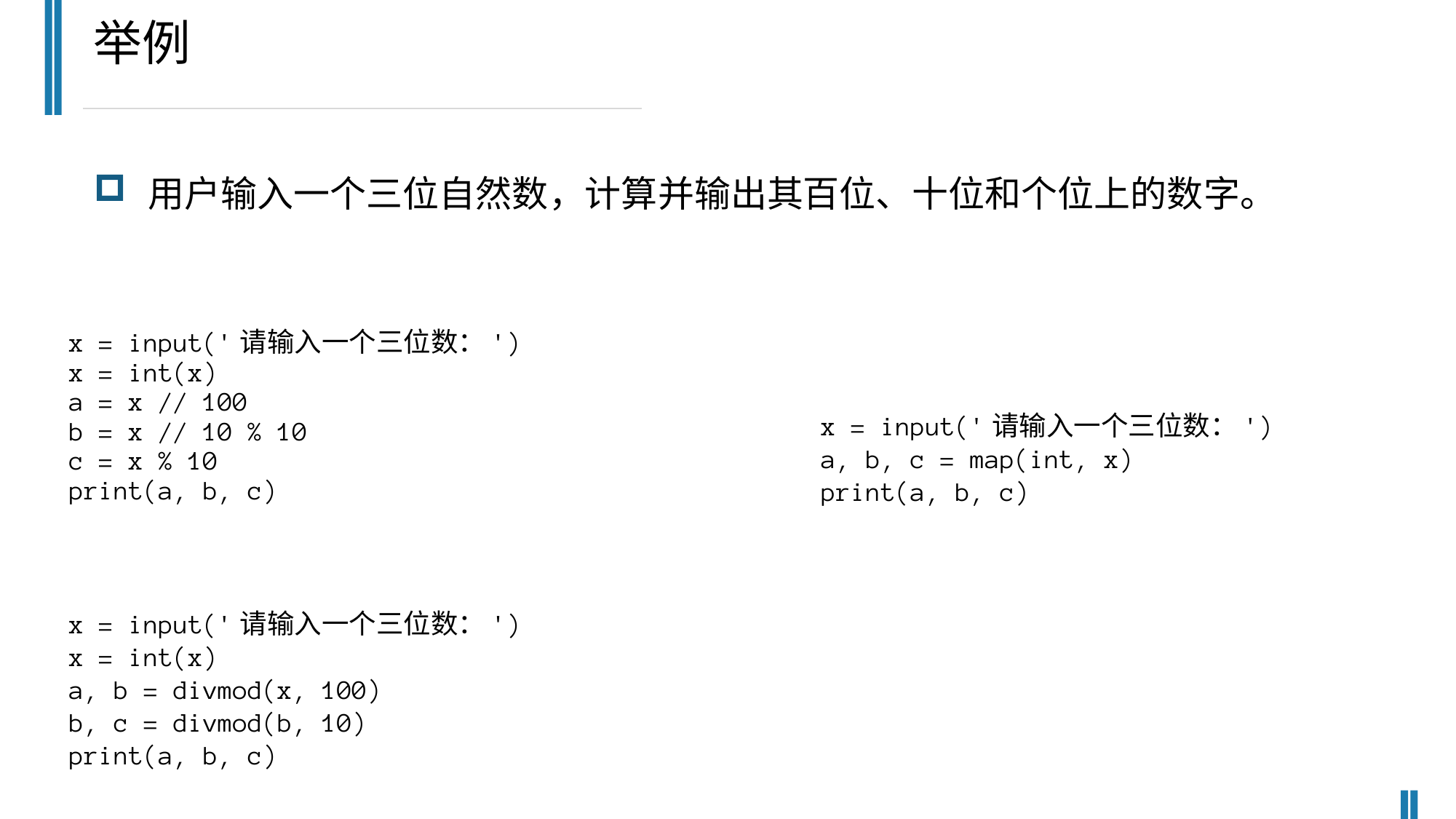

举例

用户输入一个三位自然数，计算并输出其百位、十位和个位上的数字。
x = input('请输入一个三位数：')
x = int(x)
a = x // 100
b = x // 10 % 10
c = x % 10
print(a, b, c)
x = input('请输入一个三位数：')
a, b, c = map(int, x)
print(a, b, c)
x = input('请输入一个三位数：')
x = int(x)
a, b = divmod(x, 100)
b, c = divmod(b, 10)
print(a, b, c)